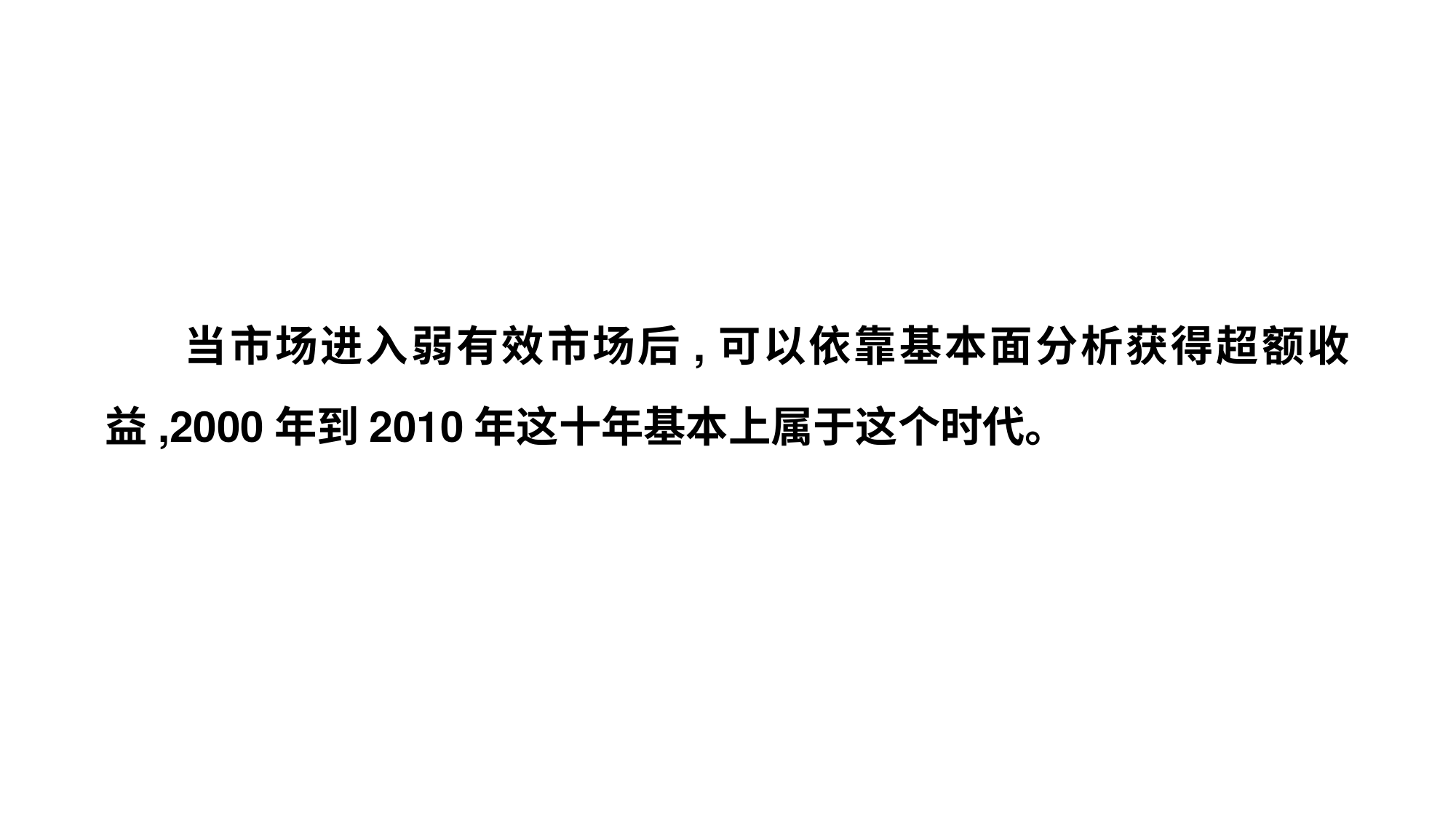

当市场进入弱有效市场后,可以依靠基本面分析获得超额收益,2000年到2010年这十年基本上属于这个时代。